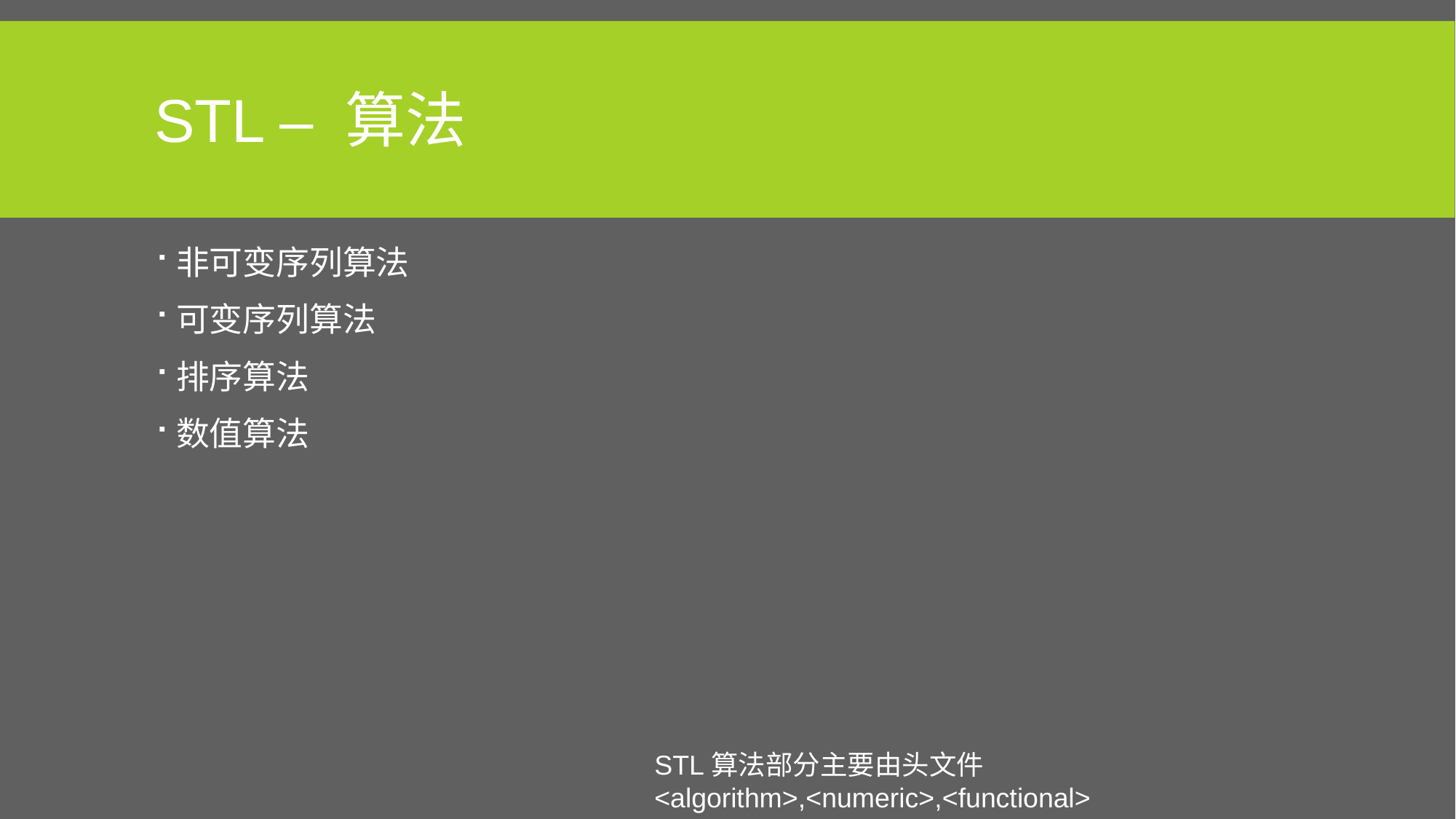

# STL – 算法
非可变序列算法
可变序列算法
排序算法
数值算法
STL算法部分主要由头文件<algorithm>,<numeric>,<functional>